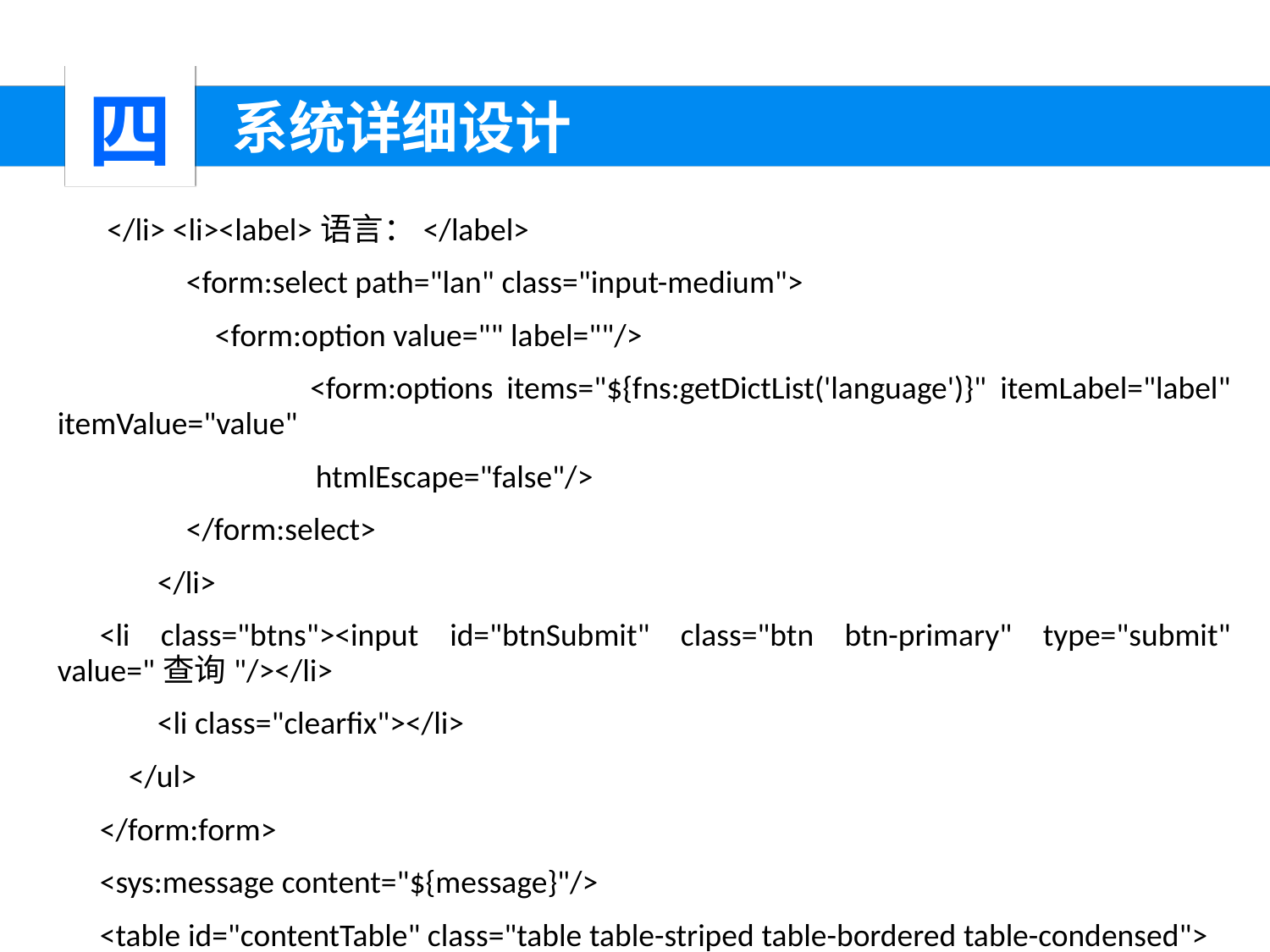

四
                系统详细设计
 </li> <li><label>语言：</label>
            <form:select path="lan" class="input-medium">
                <form:option value="" label=""/>
                <form:options items="${fns:getDictList('language')}" itemLabel="label" itemValue="value"
                              htmlEscape="false"/>
            </form:select>
        </li>
<li class="btns"><input id="btnSubmit" class="btn btn-primary" type="submit" value="查询"/></li>
        <li class="clearfix"></li>
    </ul>
</form:form>
<sys:message content="${message}"/>
<table id="contentTable" class="table table-striped table-bordered table-condensed">